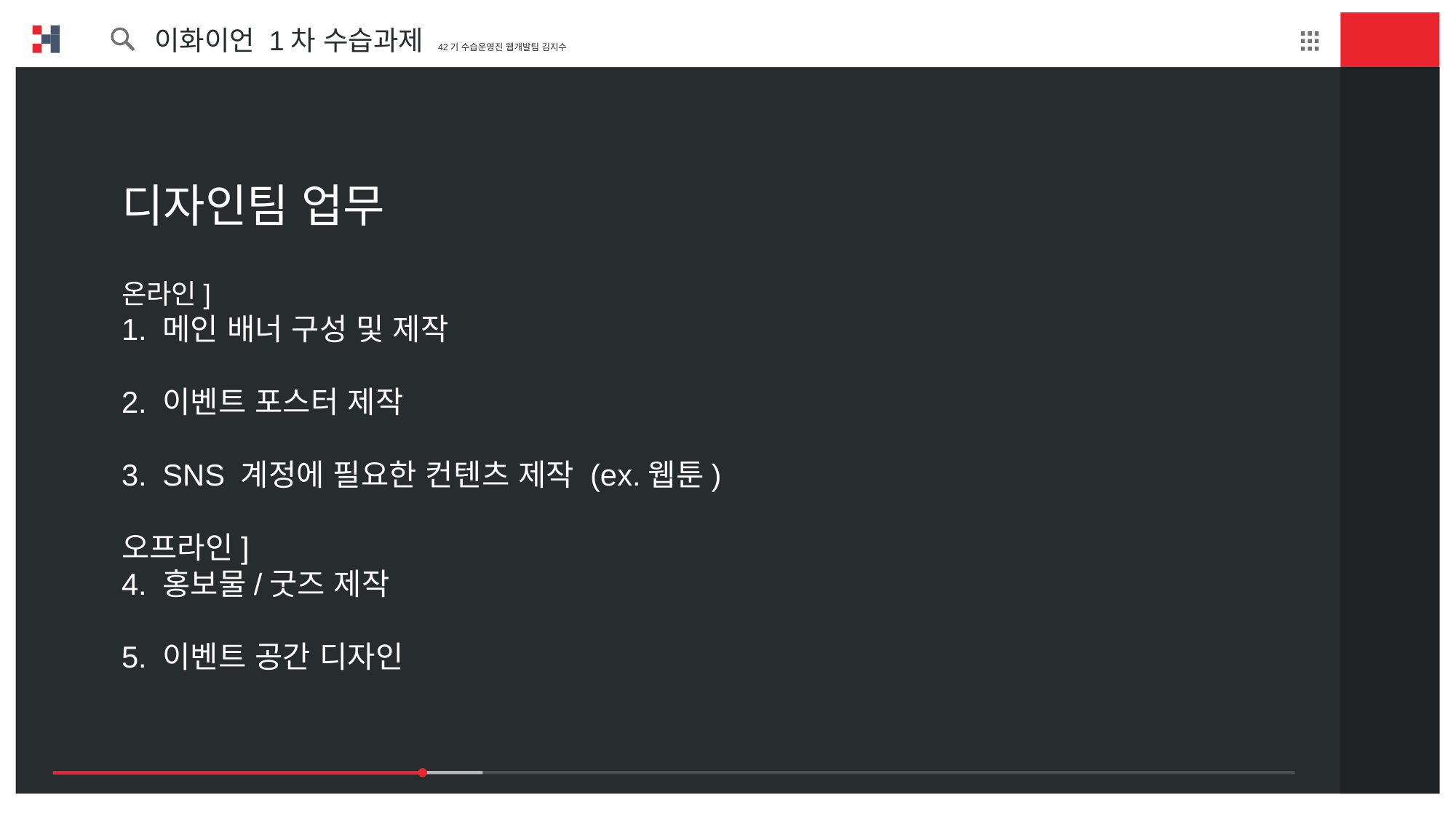

이화이언 1차 수습과제 42기 수습운영진 웹개발팀 김지수

디자인팀 업무

온라인]
메인 배너 구성 및 제작

이벤트 포스터 제작

SNS 계정에 필요한 컨텐츠 제작 (ex.웹툰)

오프라인]
4. 홍보물/굿즈 제작

5. 이벤트 공간 디자인